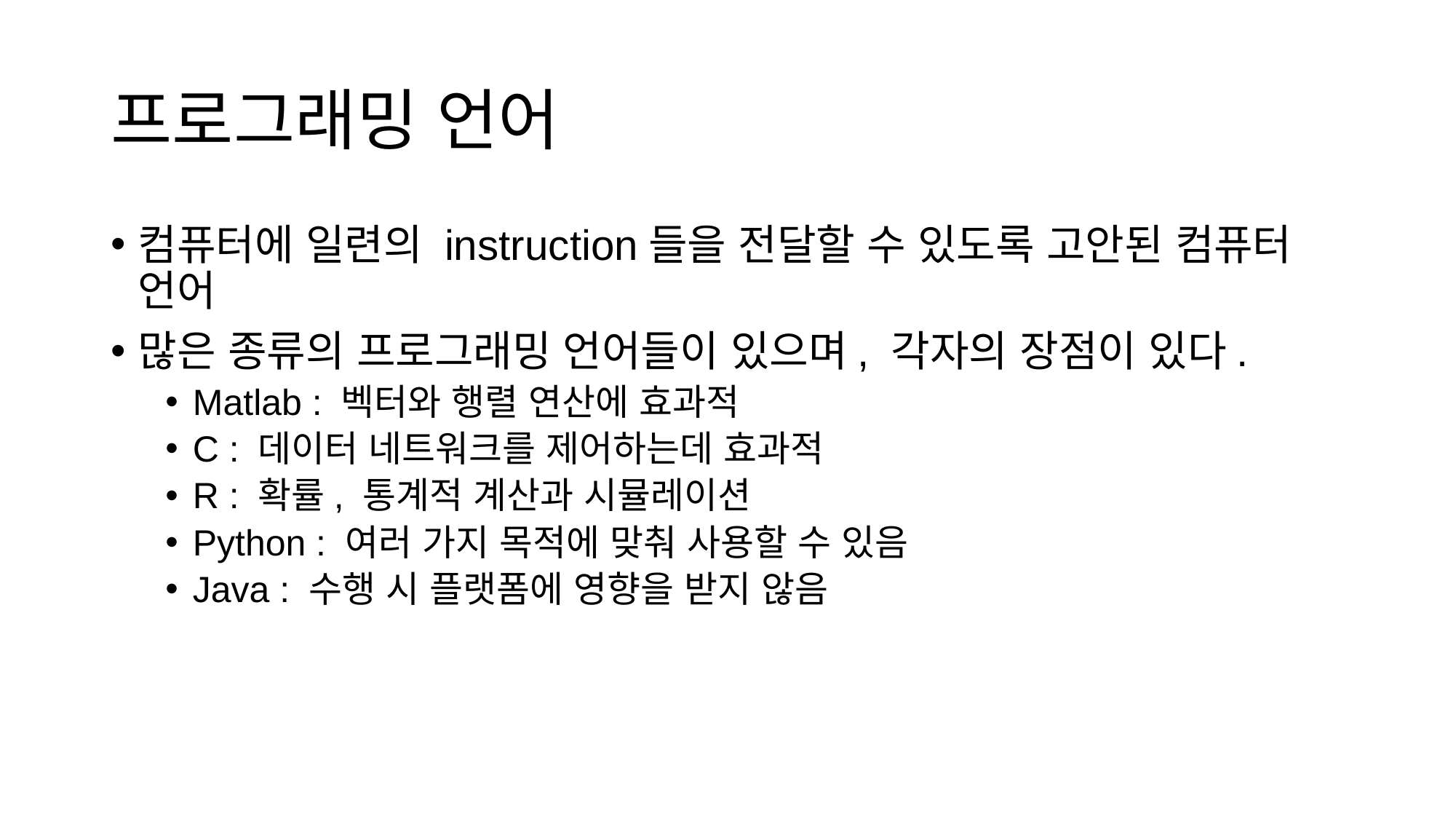

# 프로그래밍 언어
컴퓨터에 일련의 instruction들을 전달할 수 있도록 고안된 컴퓨터 언어
많은 종류의 프로그래밍 언어들이 있으며, 각자의 장점이 있다.
Matlab : 벡터와 행렬 연산에 효과적
C : 데이터 네트워크를 제어하는데 효과적
R : 확률, 통계적 계산과 시뮬레이션
Python : 여러 가지 목적에 맞춰 사용할 수 있음
Java : 수행 시 플랫폼에 영향을 받지 않음